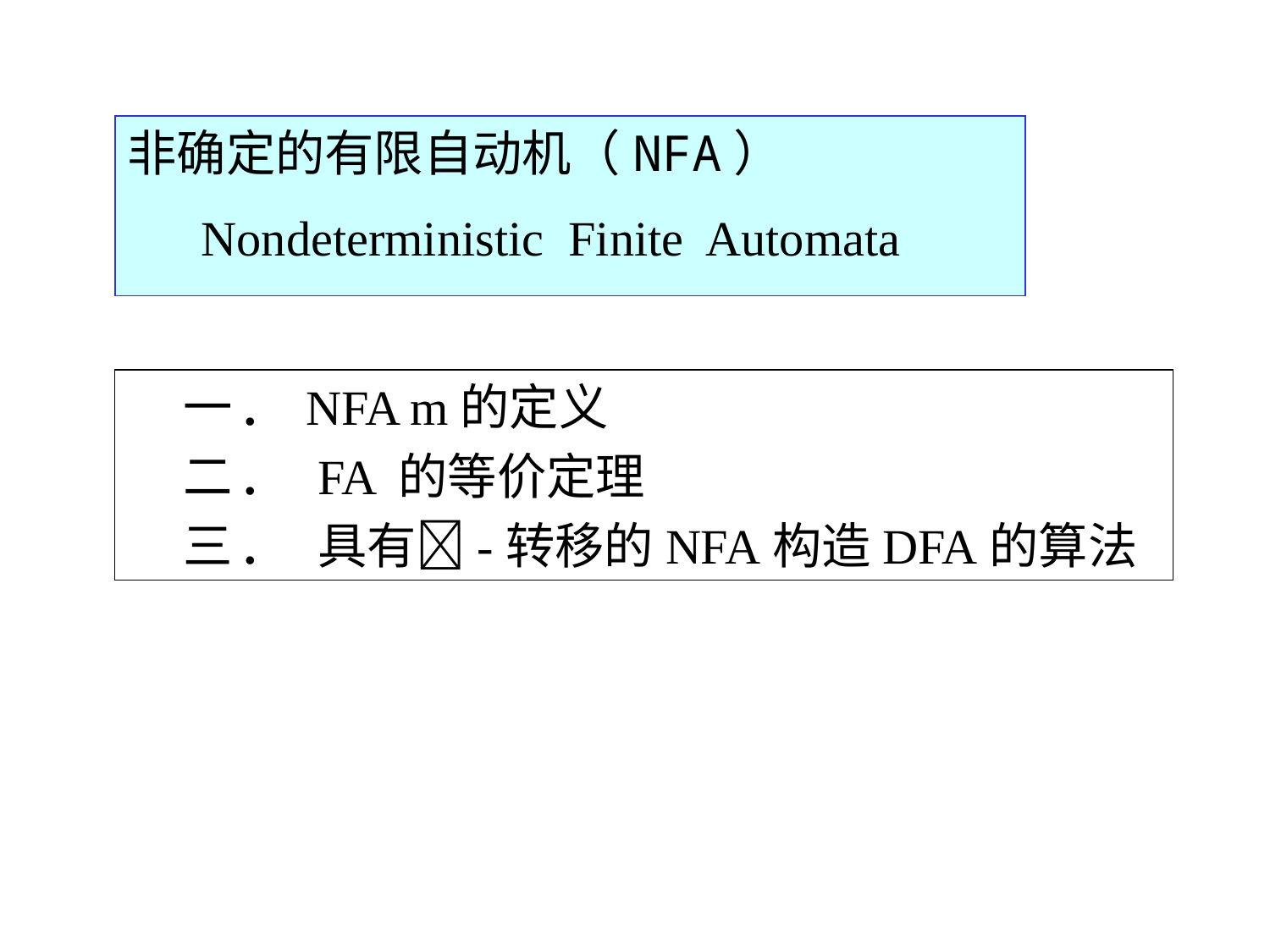

非确定的有限自动机（NFA）
      Nondeterministic  Finite  Automata
    一.    NFA m的定义
    二.     FA 的等价定理
    三.    具有ε-转移的NFA构造DFA的算法